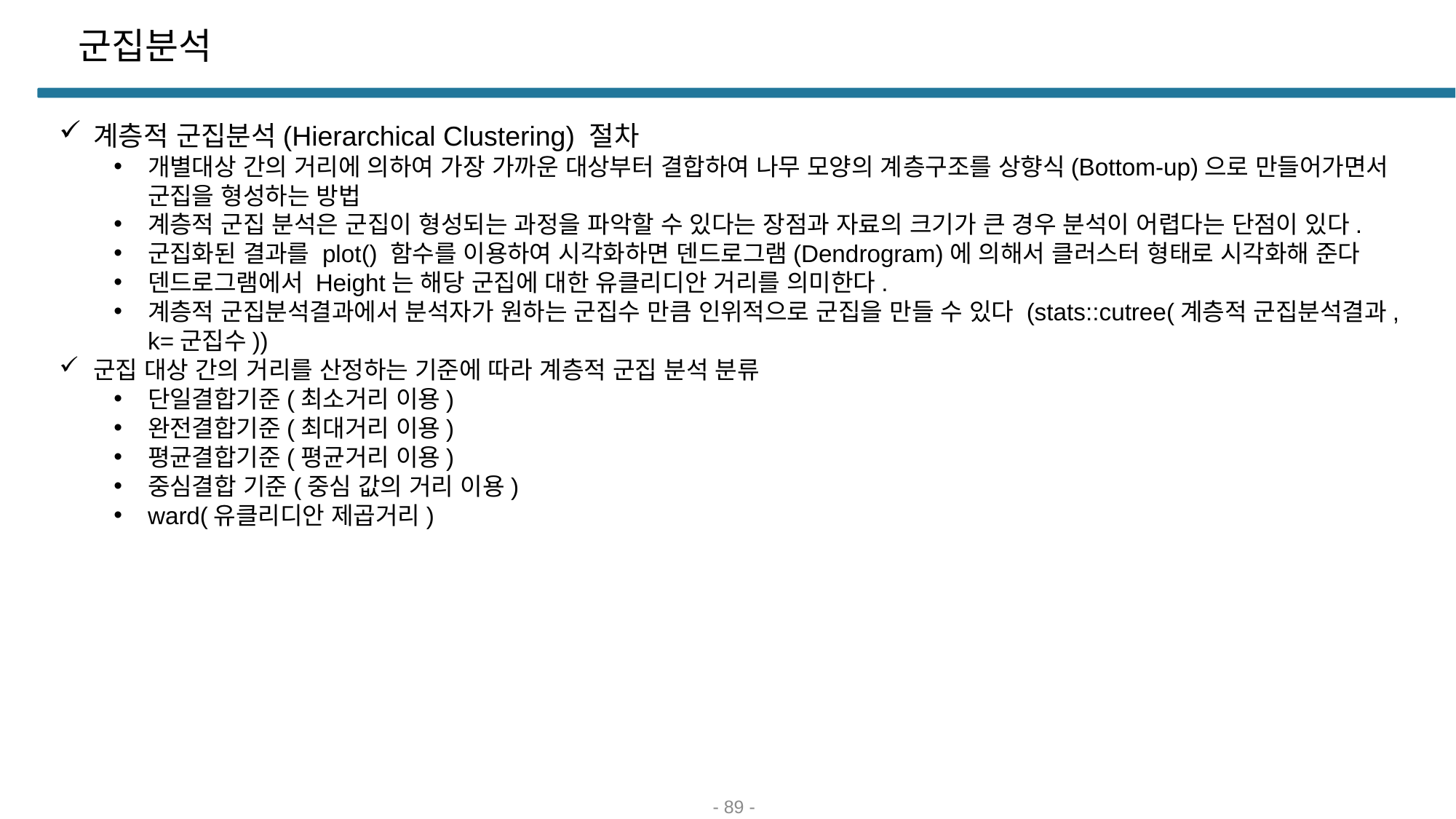

군집분석
#
계층적 군집분석(Hierarchical Clustering) 절차
개별대상 간의 거리에 의하여 가장 가까운 대상부터 결합하여 나무 모양의 계층구조를 상향식(Bottom-up)으로 만들어가면서 군집을 형성하는 방법
계층적 군집 분석은 군집이 형성되는 과정을 파악할 수 있다는 장점과 자료의 크기가 큰 경우 분석이 어렵다는 단점이 있다.
군집화된 결과를 plot() 함수를 이용하여 시각화하면 덴드로그램(Dendrogram)에 의해서 클러스터 형태로 시각화해 준다
덴드로그램에서 Height는 해당 군집에 대한 유클리디안 거리를 의미한다.
계층적 군집분석결과에서 분석자가 원하는 군집수 만큼 인위적으로 군집을 만들 수 있다 (stats::cutree(계층적 군집분석결과, k=군집수))
군집 대상 간의 거리를 산정하는 기준에 따라 계층적 군집 분석 분류
단일결합기준(최소거리 이용)
완전결합기준(최대거리 이용)
평균결합기준(평균거리 이용)
중심결합 기준(중심 값의 거리 이용)
ward(유클리디안 제곱거리)
- 89 -